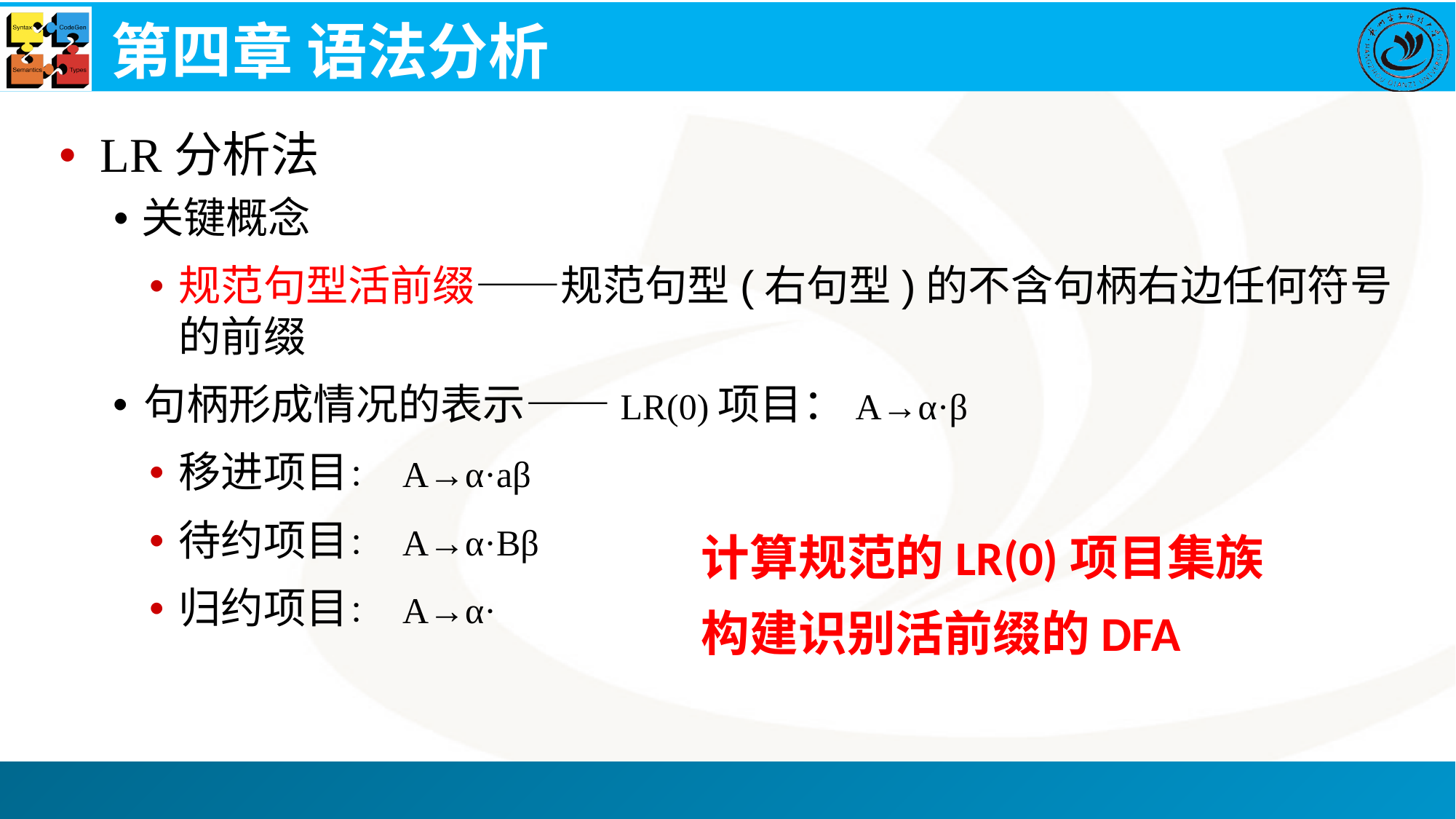

# 第四章 语法分析
LR分析法
关键概念
规范句型活前缀——规范句型(右句型)的不含句柄右边任何符号的前缀
句柄形成情况的表示——LR(0)项目：A→α·β
移进项目： A→α·aβ
待约项目： A→α·Bβ
归约项目： A→α·
计算规范的LR(0)项目集族
构建识别活前缀的DFA
23